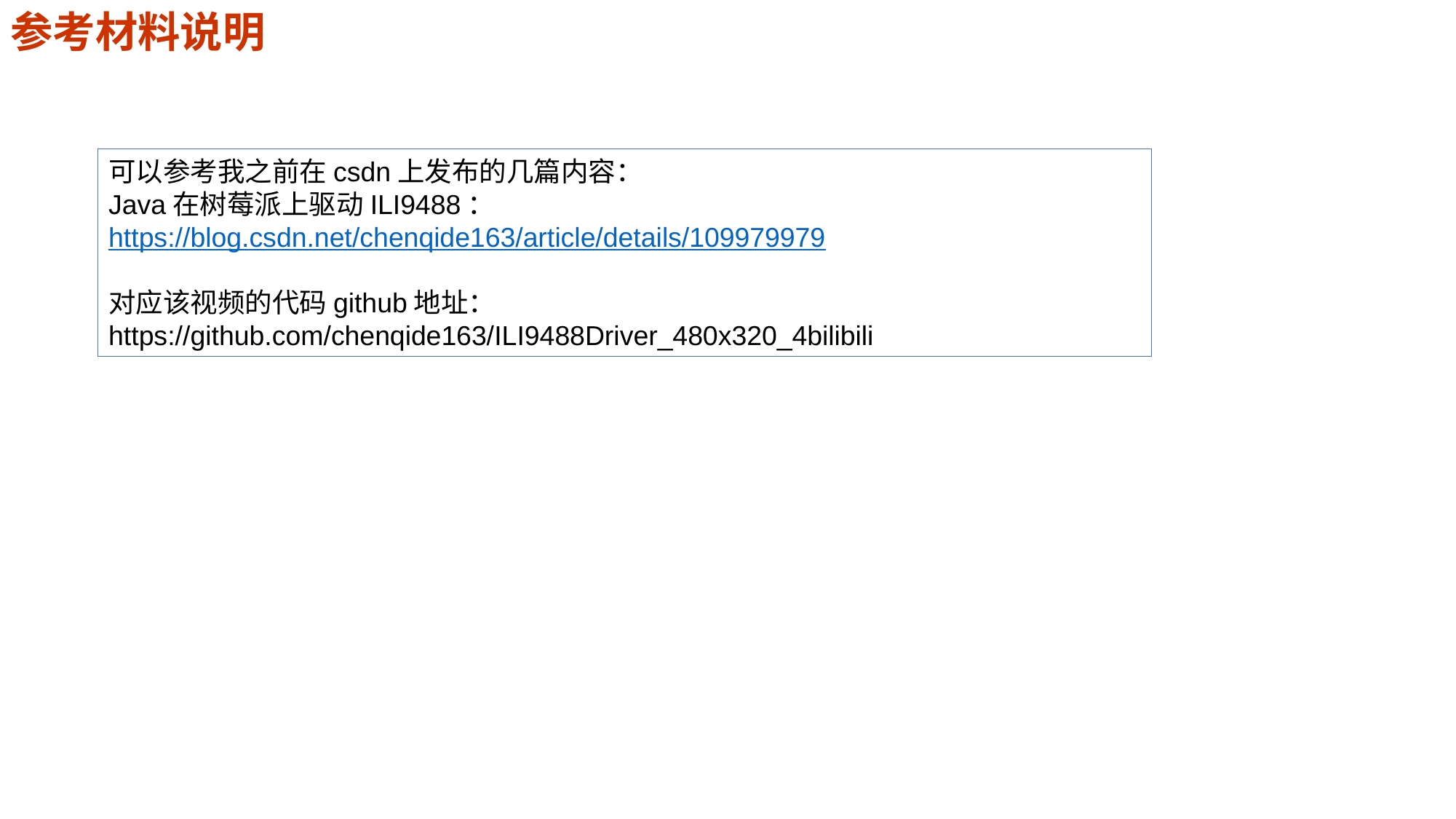

参考材料说明
可以参考我之前在csdn上发布的几篇内容：
Java在树莓派上驱动ILI9488：
https://blog.csdn.net/chenqide163/article/details/109979979

对应该视频的代码github地址：
https://github.com/chenqide163/ILI9488Driver_480x320_4bilibili